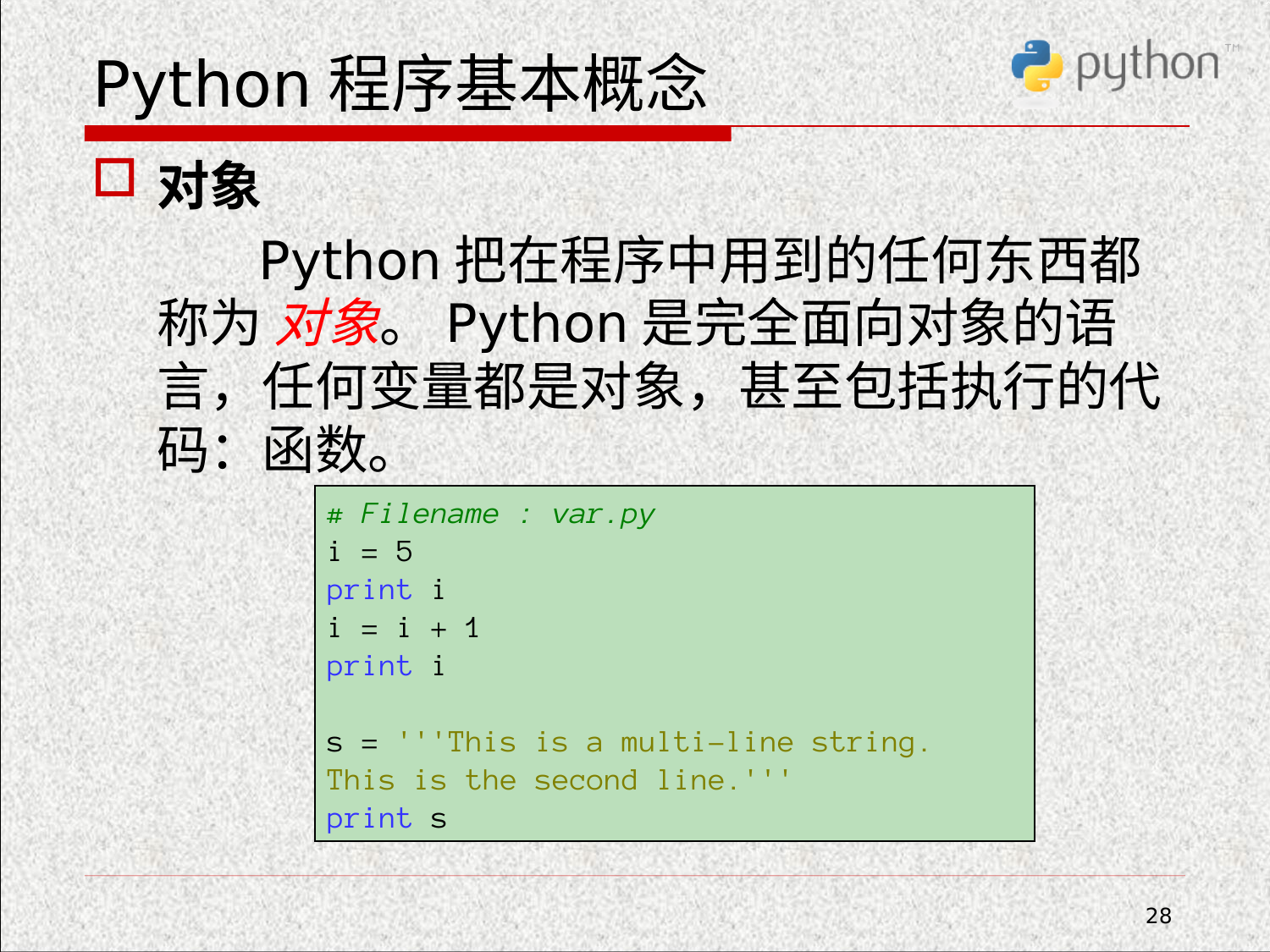

# Python程序基本概念
对象
          Python把在程序中用到的任何东西都称为 对象。Python是完全面向对象的语言，任何变量都是对象，甚至包括执行的代码：函数。

# Filename : var.py i = 5 print i i = i + 1 print i s = '''This is a multi-line string. This is the second line.''' print s
28